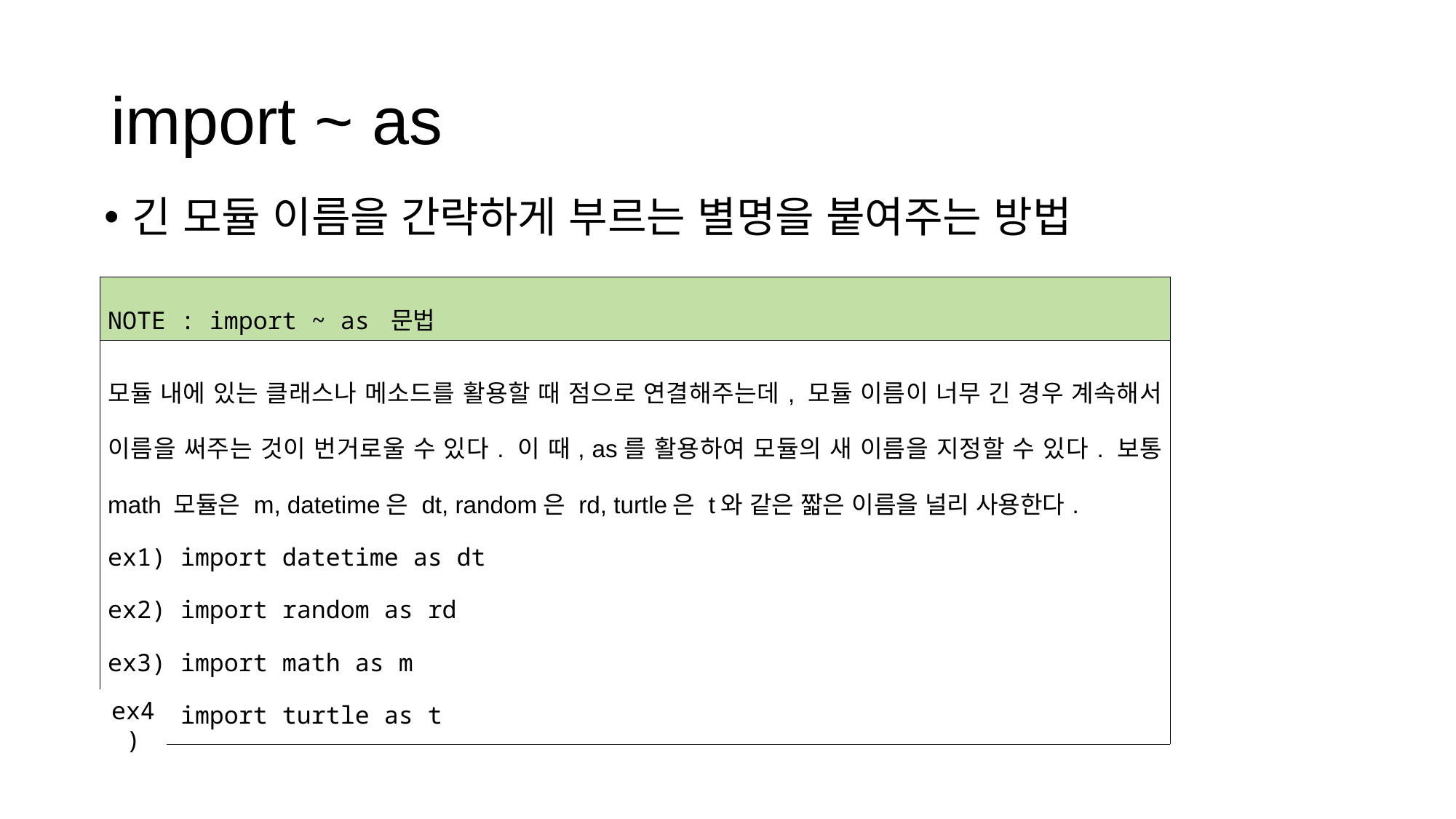

# import ~ as
긴 모듈 이름을 간략하게 부르는 별명을 붙여주는 방법

| NOTE : import ~ as 문법 |
| --- |
| 모듈 내에 있는 클래스나 메소드를 활용할 때 점으로 연결해주는데, 모듈 이름이 너무 긴 경우 계속해서 이름을 써주는 것이 번거로울 수 있다. 이 때, as를 활용하여 모듈의 새 이름을 지정할 수 있다. 보통 math 모듈은 m, datetime은 dt, random은 rd, turtle은 t와 같은 짧은 이름을 널리 사용한다. ex1) import datetime as dt ex2) import random as rd ex3) import math as m ex3) import turtle as t |
ex4)